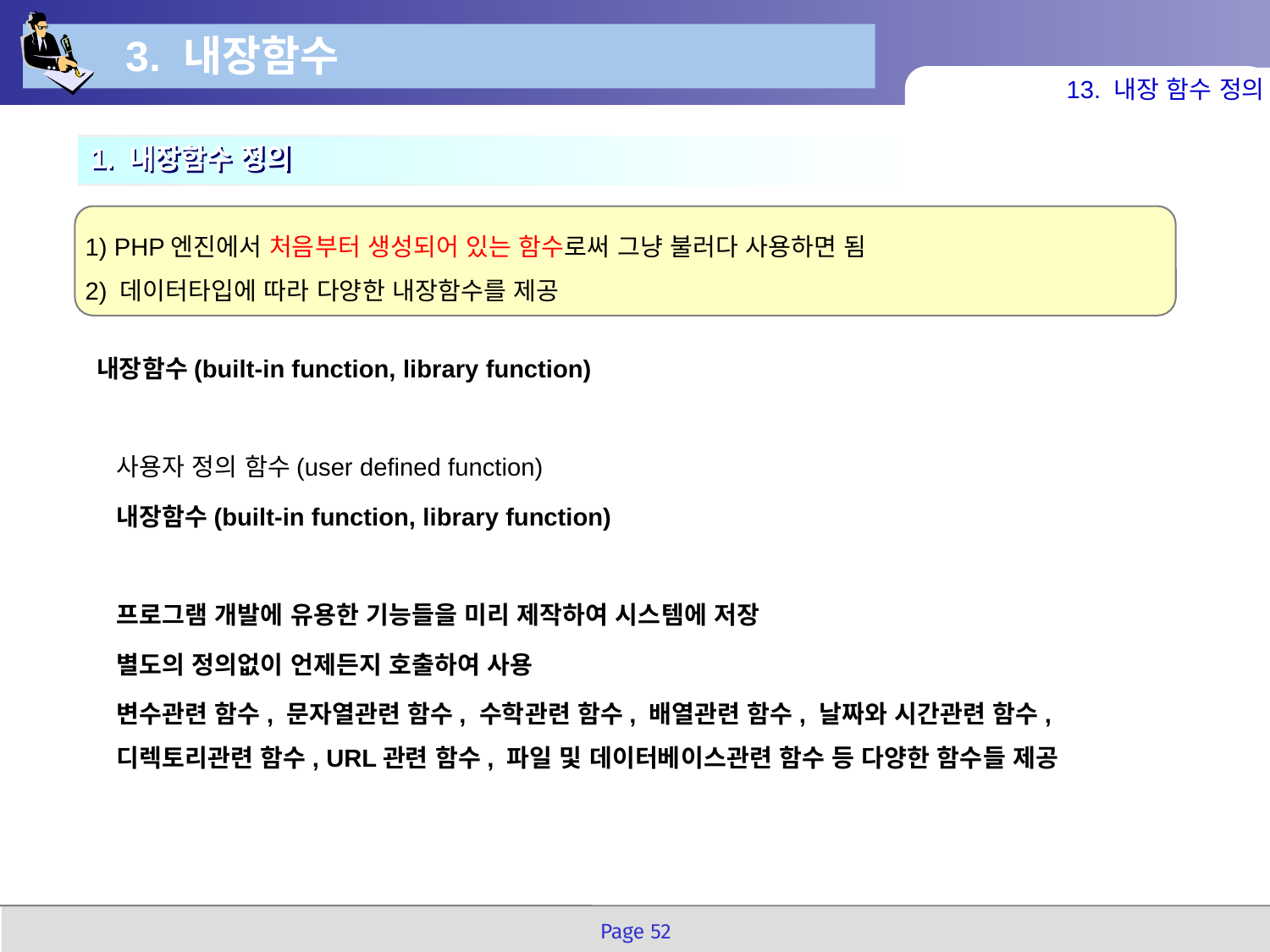

3. 내장함수
13. 내장 함수 정의
1. 내장함수 정의

1) PHP엔진에서 처음부터 생성되어 있는 함수로써 그냥 불러다 사용하면 됨
2) 데이터타입에 따라 다양한 내장함수를 제공
내장함수(built-in function, library function)

사용자 정의 함수(user defined function)
내장함수(built-in function, library function)

프로그램 개발에 유용한 기능들을 미리 제작하여 시스템에 저장
별도의 정의없이 언제든지 호출하여 사용
변수관련 함수, 문자열관련 함수, 수학관련 함수, 배열관련 함수, 날짜와 시간관련 함수, 디렉토리관련 함수, URL관련 함수, 파일 및 데이터베이스관련 함수 등 다양한 함수들 제공
Page 52